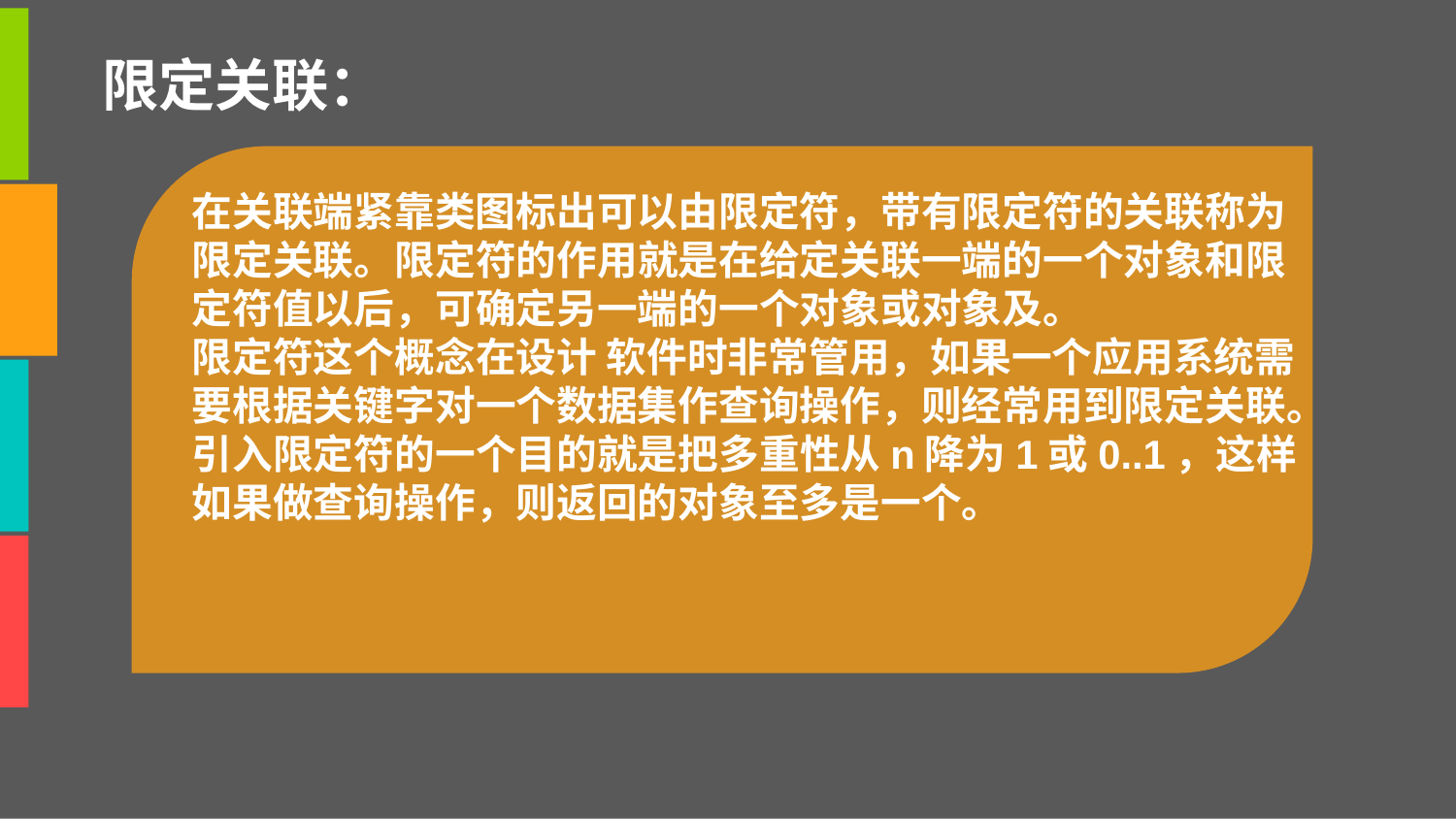

限定关联：

在关联端紧靠类图标出可以由限定符，带有限定符的关联称为限定关联。限定符的作用就是在给定关联一端的一个对象和限定符值以后，可确定另一端的一个对象或对象及。
限定符这个概念在设计 软件时非常管用，如果一个应用系统需要根据关键字对一个数据集作查询操作，则经常用到限定关联。引入限定符的一个目的就是把多重性从n降为1或0..1，这样如果做查询操作，则返回的对象至多是一个。